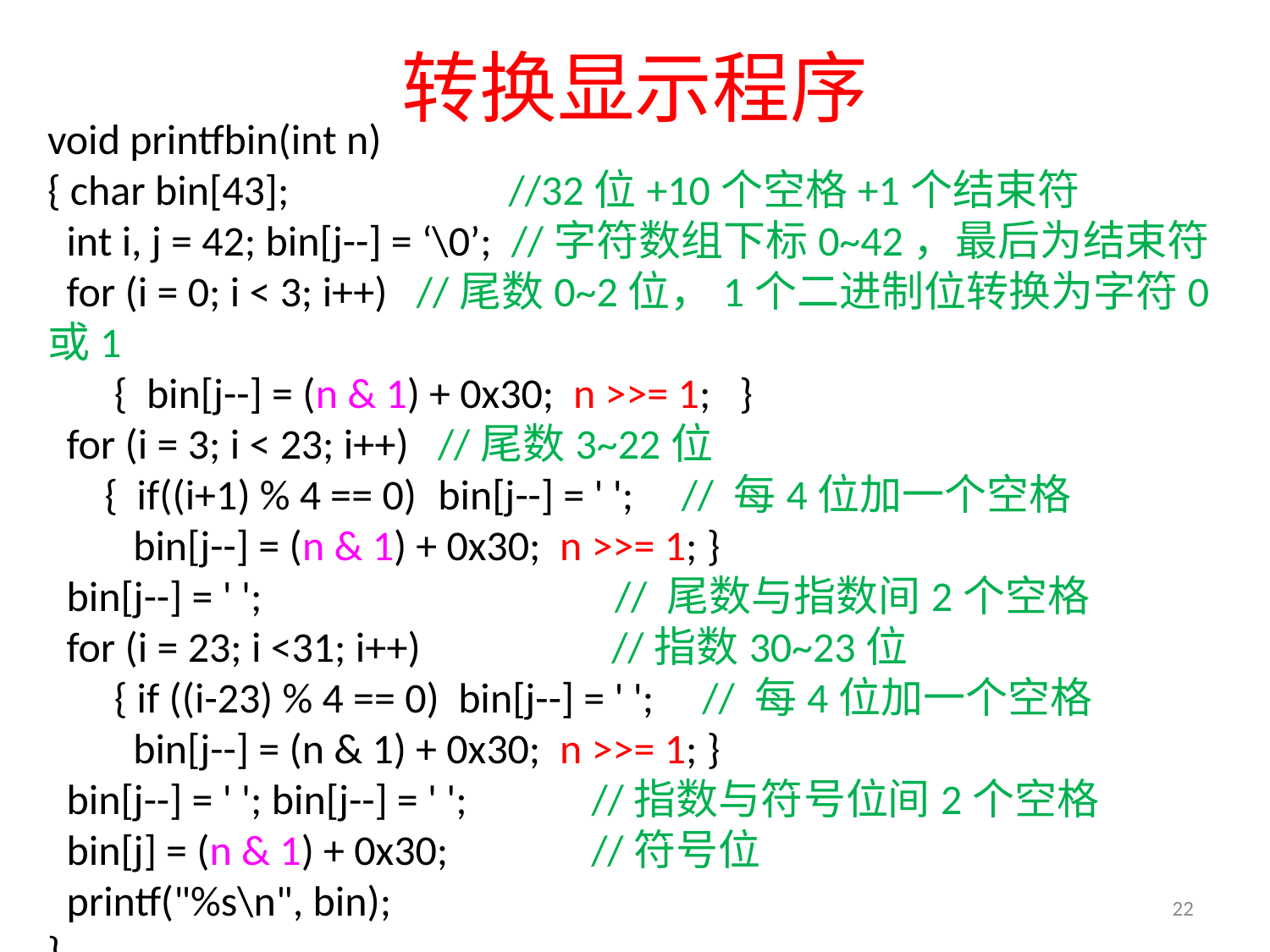

# 转换显示程序
void printfbin(int n)
{ char bin[43];                       //32位+10个空格+1个结束符
  int i, j = 42; bin[j--] = ‘\0’;  //字符数组下标0~42，最后为结束符
  for (i = 0; i < 3; i++)   //尾数0~2位，1个二进制位转换为字符0或1
       {  bin[j--] = (n & 1) + 0x30;  n >>= 1;   }
  for (i = 3; i < 23; i++)   //尾数3~22位
      {  if((i+1) % 4 == 0)	 bin[j--] = ' ';     // 每4位加一个空格
         bin[j--] = (n & 1) + 0x30;  n >>= 1; }
  bin[j--] = ' ';                                     // 尾数与指数间2个空格
  for (i = 23; i <31; i++)                    //指数30~23位
       { if ((i-23) % 4 == 0)  bin[j--] = ' ';     // 每4位加一个空格
         bin[j--] = (n & 1) + 0x30;  n >>= 1; }
  bin[j--] = ' '; bin[j--] = ' ';             //指数与符号位间2个空格
  bin[j] = (n & 1) + 0x30;               //符号位
  printf("%s\n", bin);
}
22